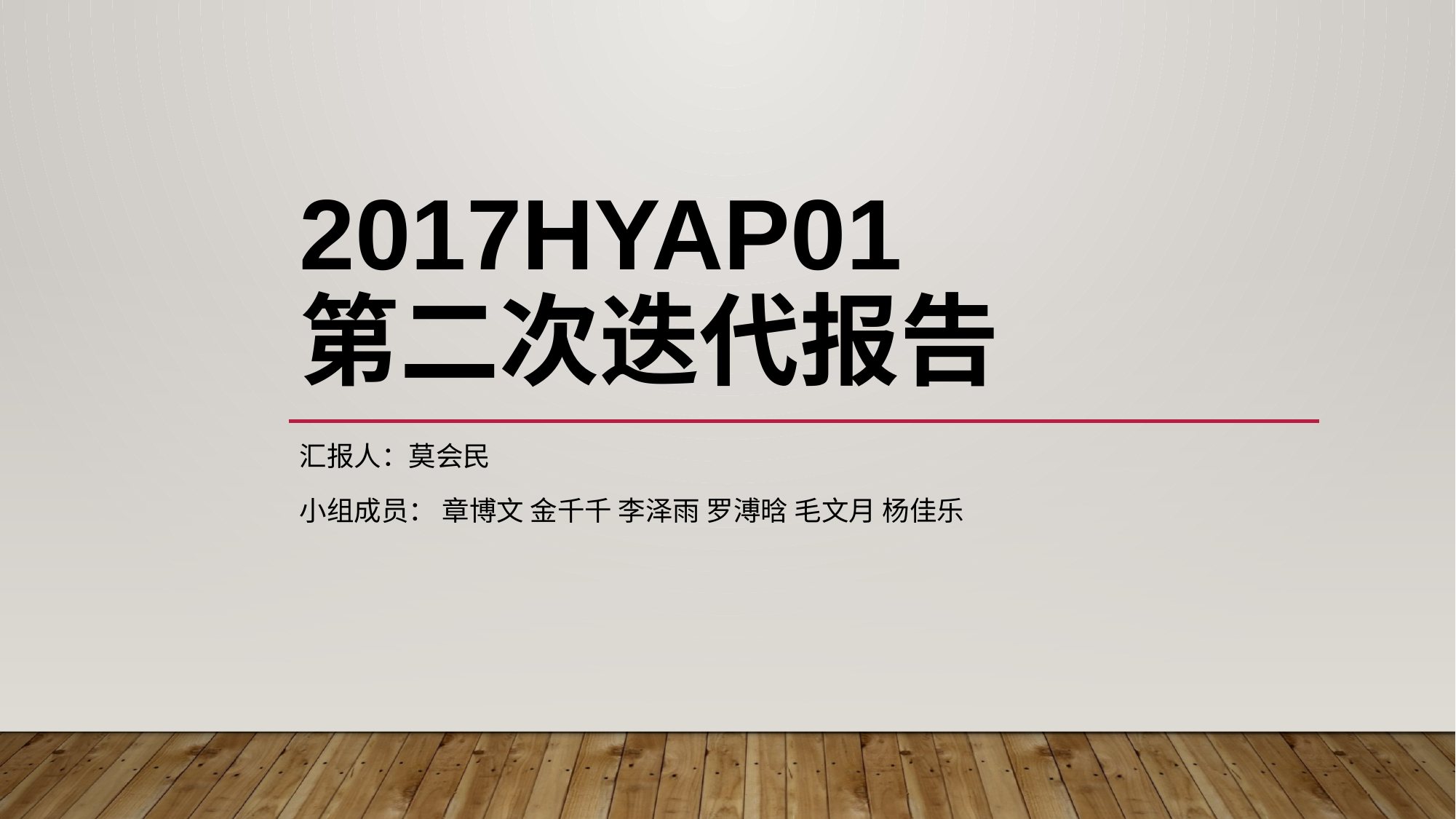

# 2017HYAP01 第二次迭代报告
汇报人：莫会民
小组成员： 章博文 金千千 李泽雨 罗溥晗 毛文月 杨佳乐